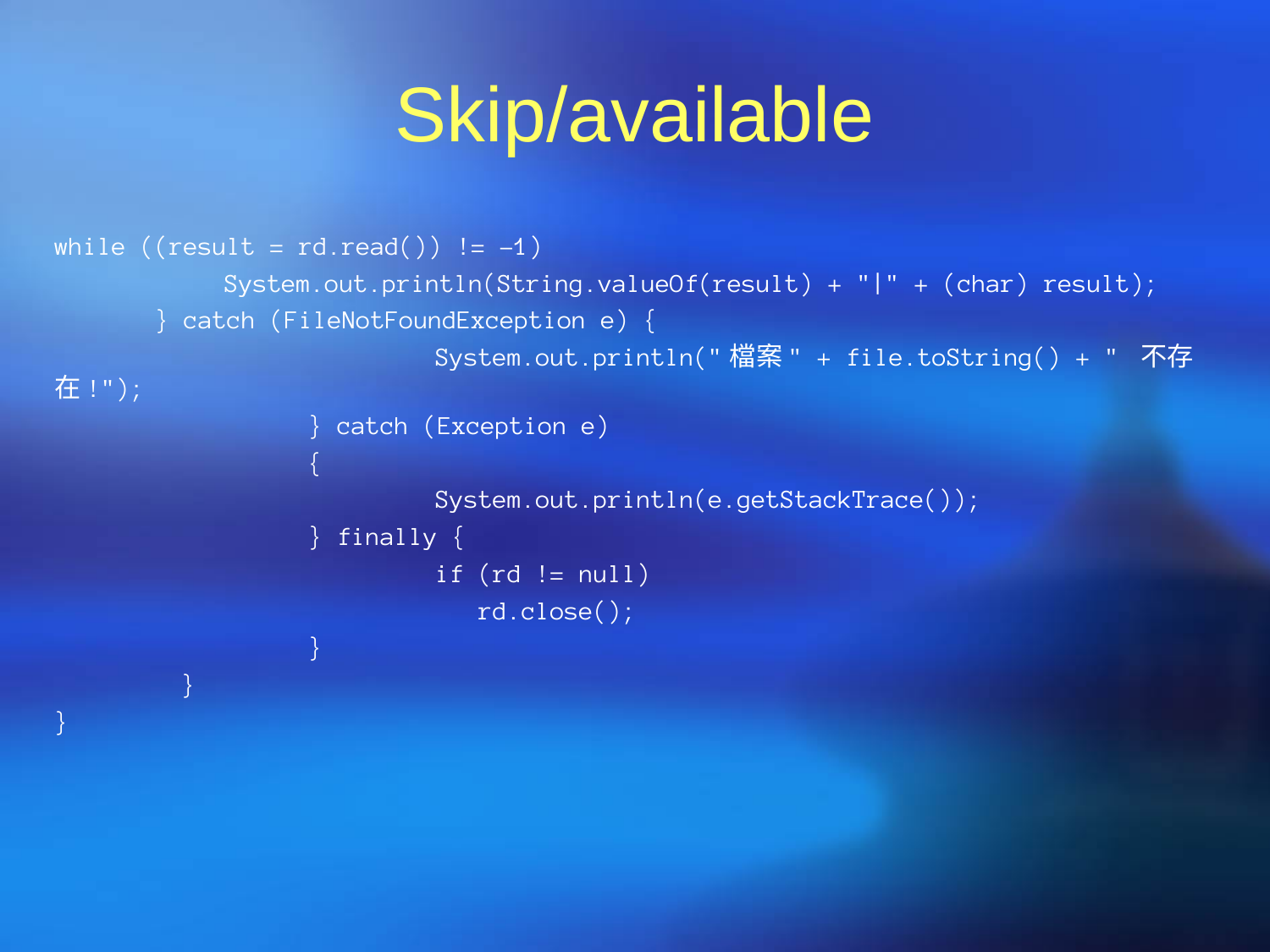

# Skip/available
while ((result = rd.read()) != -1)
	   System.out.println(String.valueOf(result) + "|" + (char) result);
       } catch (FileNotFoundException e) {
			System.out.println("檔案" + file.toString() + " 不存在!");
		} catch (Exception e)
		{
			System.out.println(e.getStackTrace());
		} finally {
			if (rd != null)
			   rd.close();
		}
	}
}